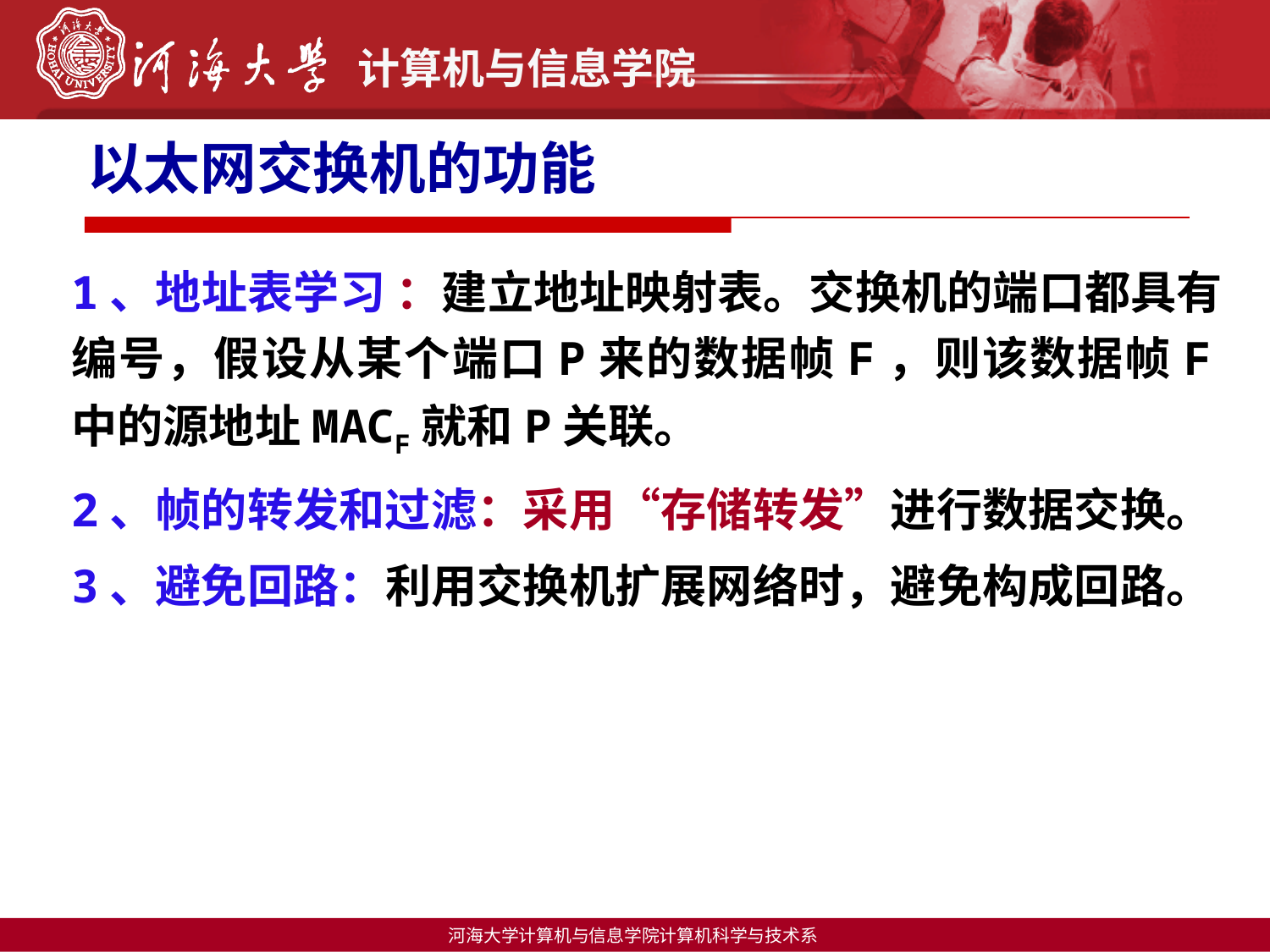

以太网交换机的功能
1、地址表学习 ：建立地址映射表。交换机的端口都具有编号，假设从某个端口P来的数据帧F，则该数据帧F中的源地址MACF就和P关联。
2、帧的转发和过滤：采用“存储转发”进行数据交换。
3、避免回路：利用交换机扩展网络时，避免构成回路。